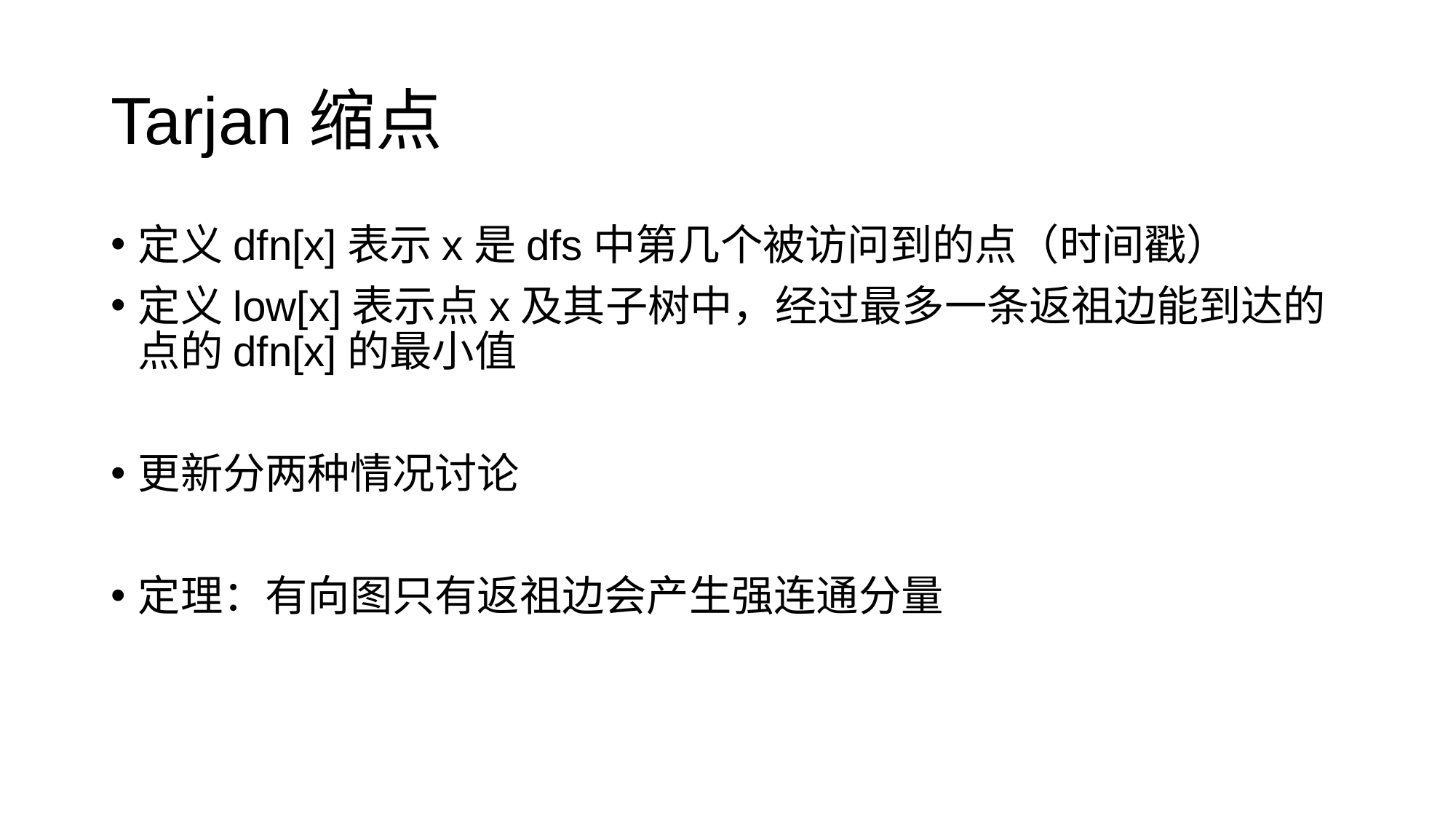

# Tarjan缩点
定义dfn[x]表示x是dfs中第几个被访问到的点（时间戳）
定义low[x]表示点x及其子树中，经过最多一条返祖边能到达的点的dfn[x]的最小值

更新分两种情况讨论

定理：有向图只有返祖边会产生强连通分量